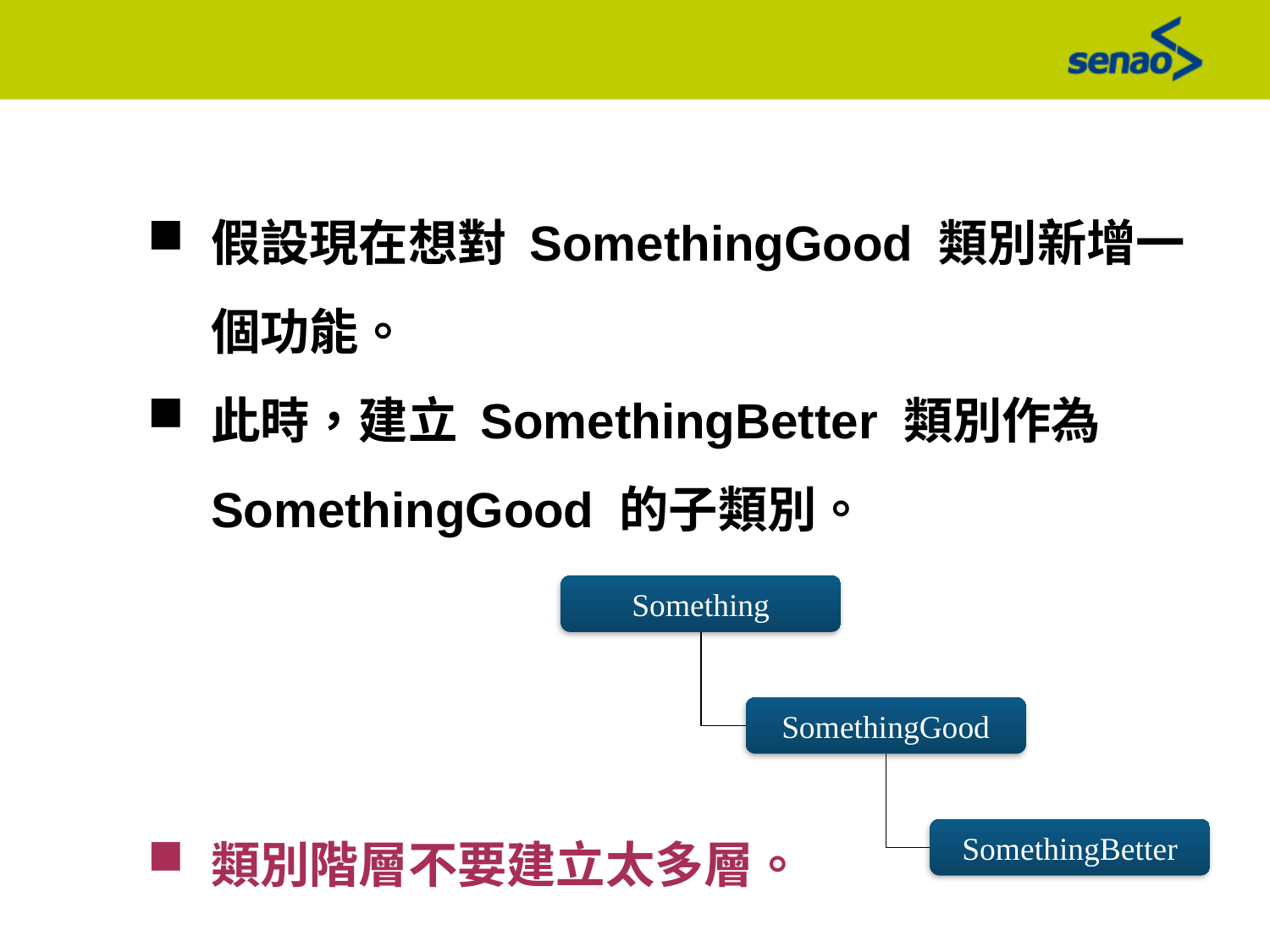

假設現在想對 SomethingGood 類別新增一個功能。
此時，建立 SomethingBetter 類別作為 SomethingGood 的子類別。

類別階層不要建立太多層。
Something
SomethingGood
SomethingBetter